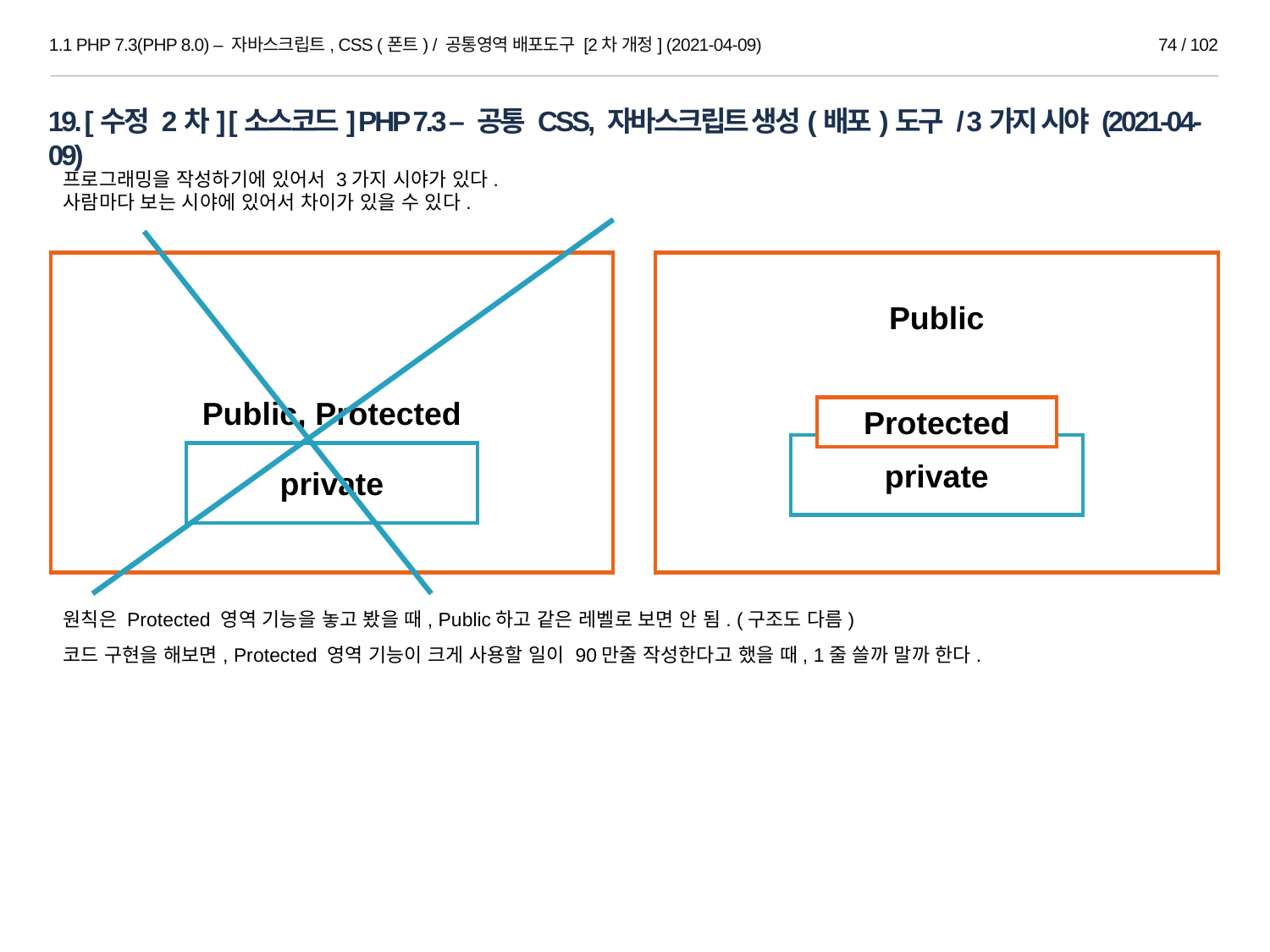

1.1 PHP 7.3(PHP 8.0) – 자바스크립트, CSS (폰트) / 공통영역 배포도구 [2차 개정] (2021-04-09)
74 / 102

19. [수정 2차] [소스코드] PHP 7.3 – 공통 CSS, 자바스크립트 생성(배포)도구 / 3가지 시야 (2021-04-09)
프로그래밍을 작성하기에 있어서 3가지 시야가 있다.
사람마다 보는 시야에 있어서 차이가 있을 수 있다.
Public, Protected
Public

Protected
private
private
원칙은 Protected 영역 기능을 놓고 봤을 때, Public하고 같은 레벨로 보면 안 됨. (구조도 다름)
코드 구현을 해보면, Protected 영역 기능이 크게 사용할 일이 90만줄 작성한다고 했을 때, 1줄 쓸까 말까 한다.